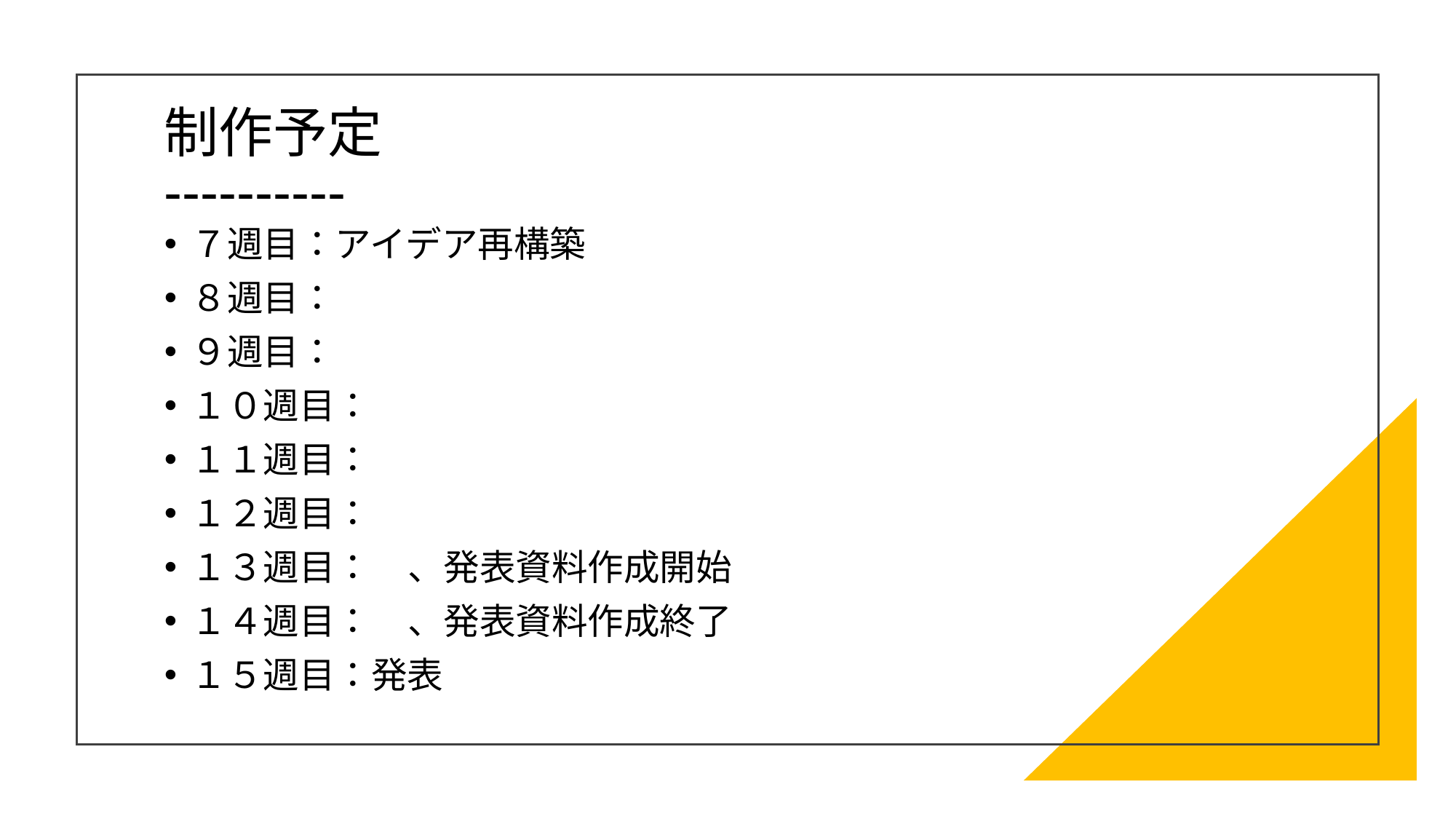

# 制作予定 ----------
７週目：アイデア再構築
８週目：
９週目：
１０週目：
１１週目：
１２週目：
１３週目：		、発表資料作成開始
１４週目：		、発表資料作成終了
１５週目：発表